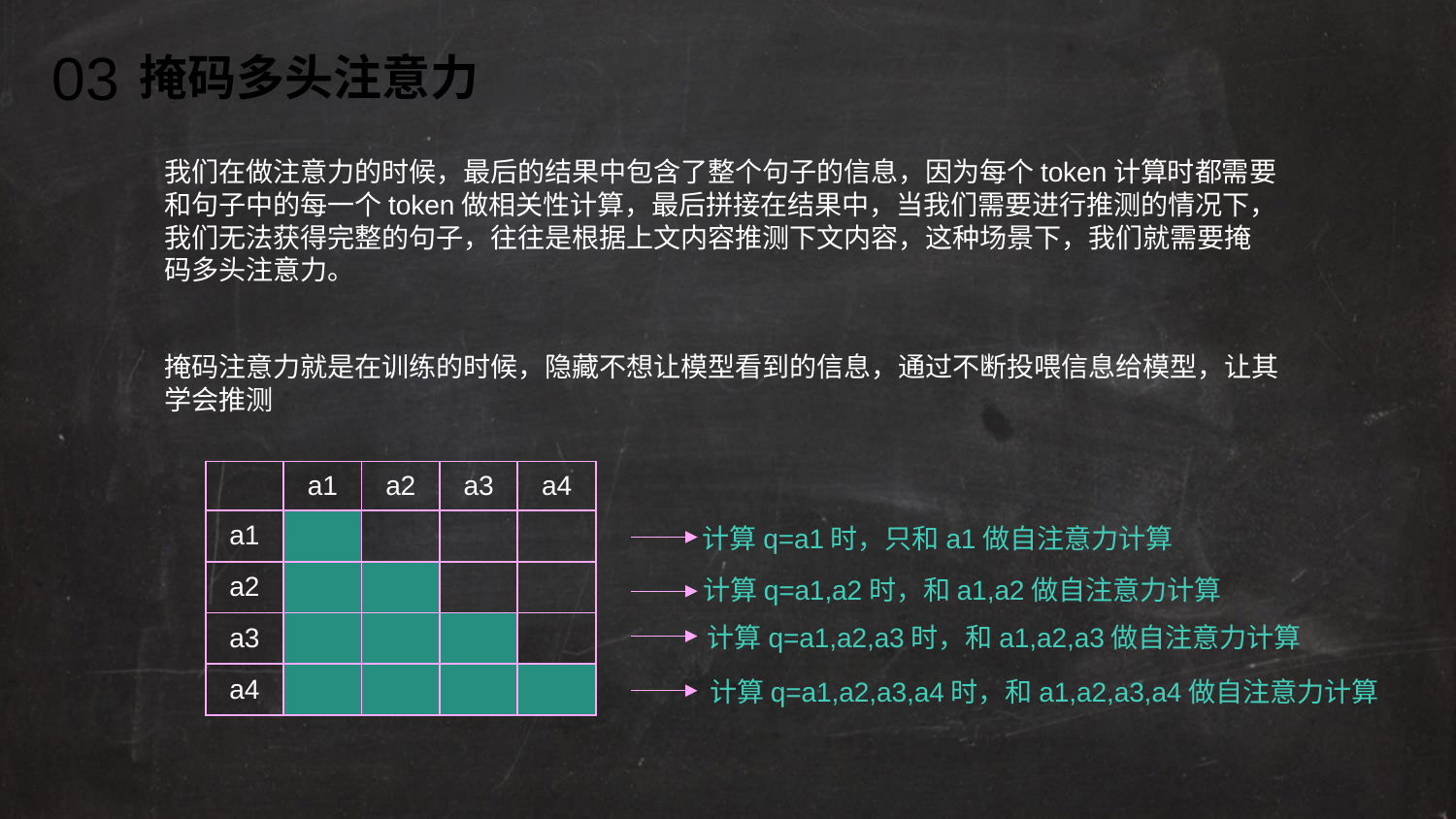

03
掩码多头注意力
我们在做注意力的时候，最后的结果中包含了整个句子的信息，因为每个token计算时都需要和句子中的每一个token做相关性计算，最后拼接在结果中，当我们需要进行推测的情况下，我们无法获得完整的句子，往往是根据上文内容推测下文内容，这种场景下，我们就需要掩码多头注意力。
掩码注意力就是在训练的时候，隐藏不想让模型看到的信息，通过不断投喂信息给模型，让其学会推测
|  | a1 | a2 | a3 | a4 |
| --- | --- | --- | --- | --- |
| a1 |  |  |  |  |
| a2 |  |  |  |  |
| a3 |  |  |  |  |
| a4 |  |  |  |  |
计算q=a1时，只和a1做自注意力计算
计算q=a1,a2时，和a1,a2做自注意力计算
计算q=a1,a2,a3时，和a1,a2,a3做自注意力计算
计算q=a1,a2,a3,a4时，和a1,a2,a3,a4做自注意力计算